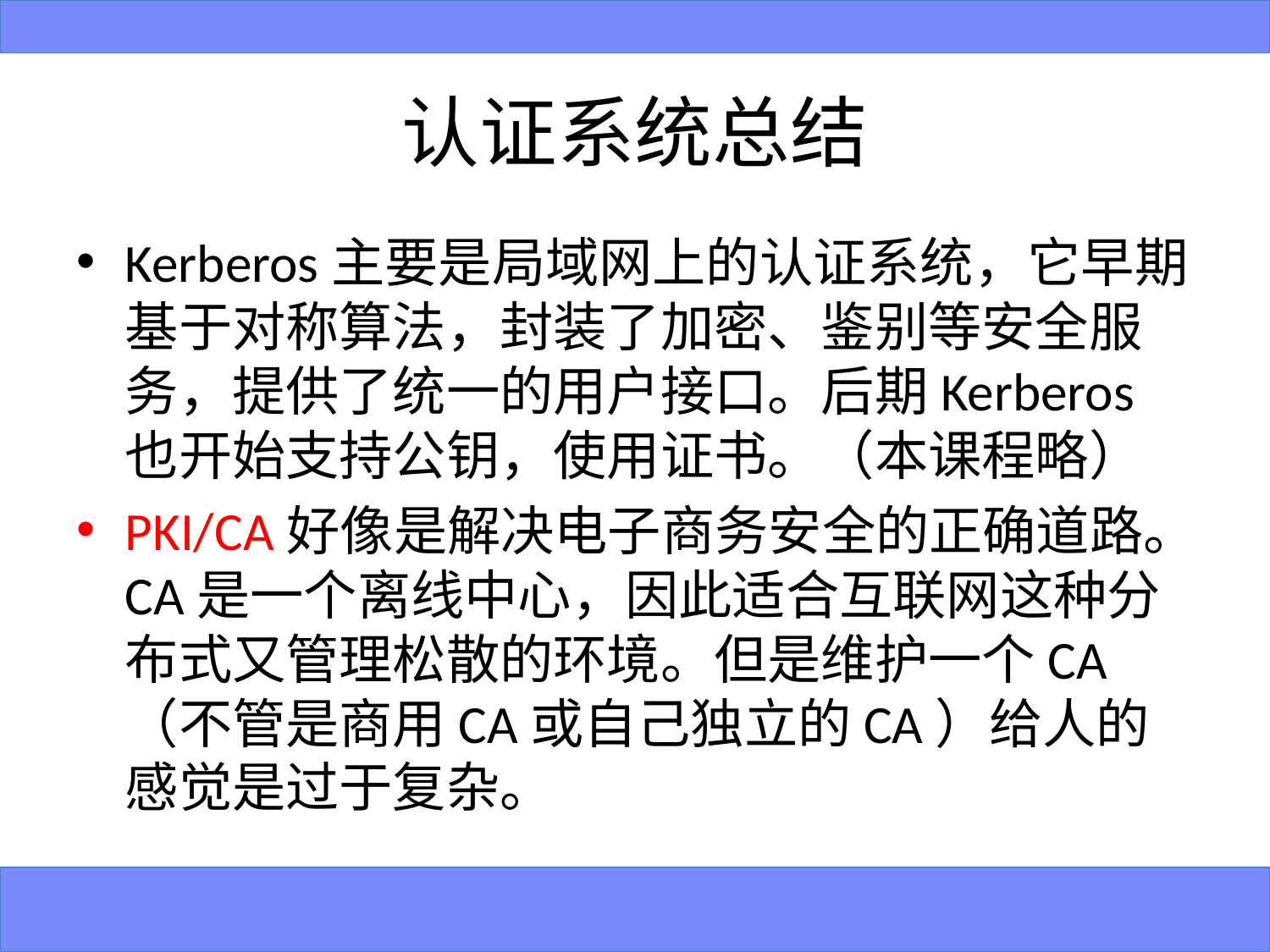

# 认证系统总结
Kerberos主要是局域网上的认证系统，它早期基于对称算法，封装了加密、鉴别等安全服务，提供了统一的用户接口。后期Kerberos也开始支持公钥，使用证书。（本课程略）
PKI/CA好像是解决电子商务安全的正确道路。CA是一个离线中心，因此适合互联网这种分布式又管理松散的环境。但是维护一个CA（不管是商用CA或自己独立的CA）给人的感觉是过于复杂。